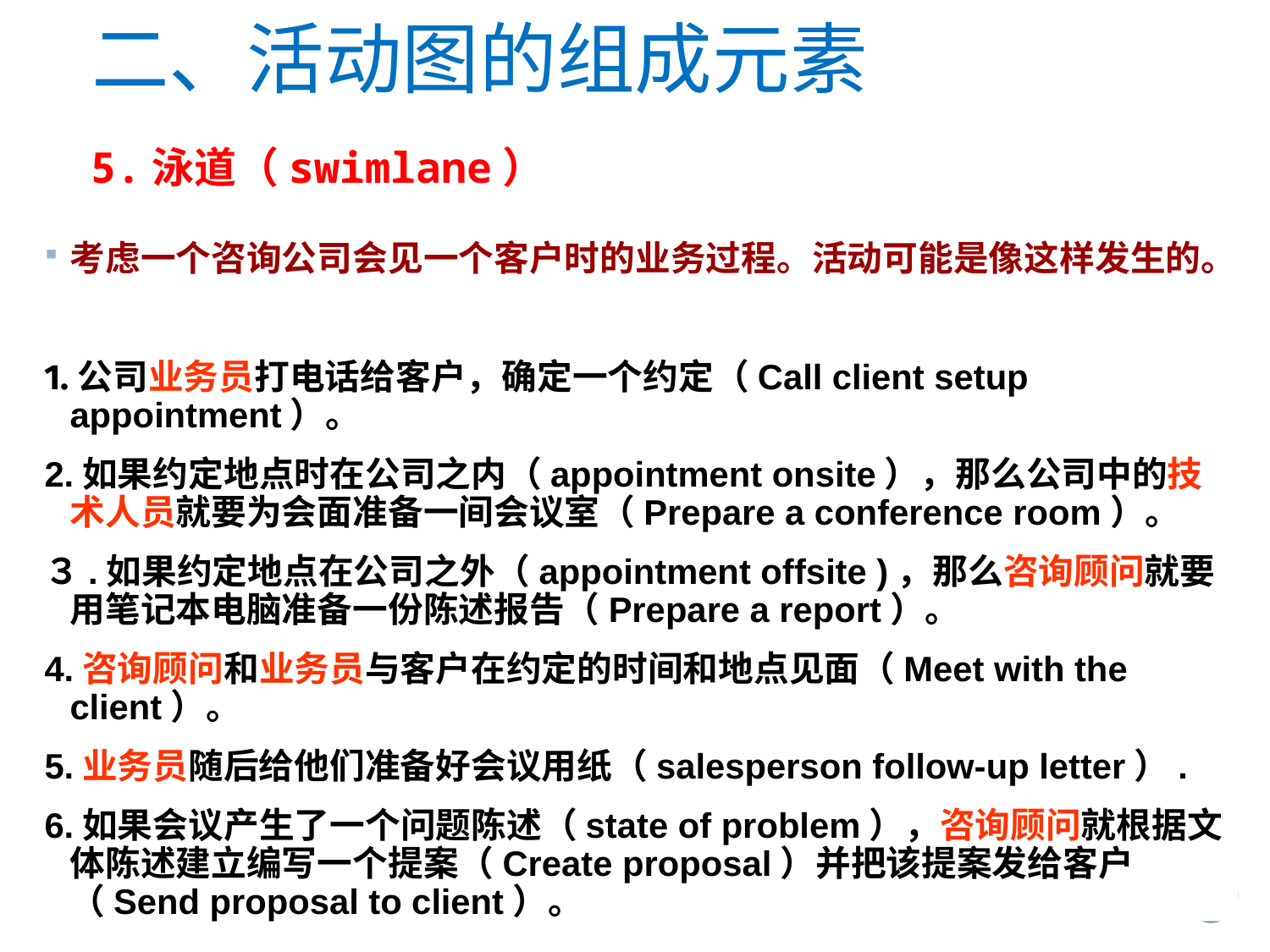

二、活动图的组成元素
#
5.泳道（swimlane）
考虑一个咨询公司会见一个客户时的业务过程。活动可能是像这样发生的。

1.公司业务员打电话给客户，确定一个约定（Call client setup appointment）。
2.如果约定地点时在公司之内（appointment onsite），那么公司中的技术人员就要为会面准备一间会议室（Prepare a conference room）。
３.如果约定地点在公司之外（appointment offsite )，那么咨询顾问就要用笔记本电脑准备一份陈述报告（Prepare a report）。
4.咨询顾问和业务员与客户在约定的时间和地点见面（Meet with the client）。
5.业务员随后给他们准备好会议用纸（salesperson follow-up letter）.
6.如果会议产生了一个问题陈述（state of problem），咨询顾问就根据文体陈述建立编写一个提案（Create proposal）并把该提案发给客户（Send proposal to client）。